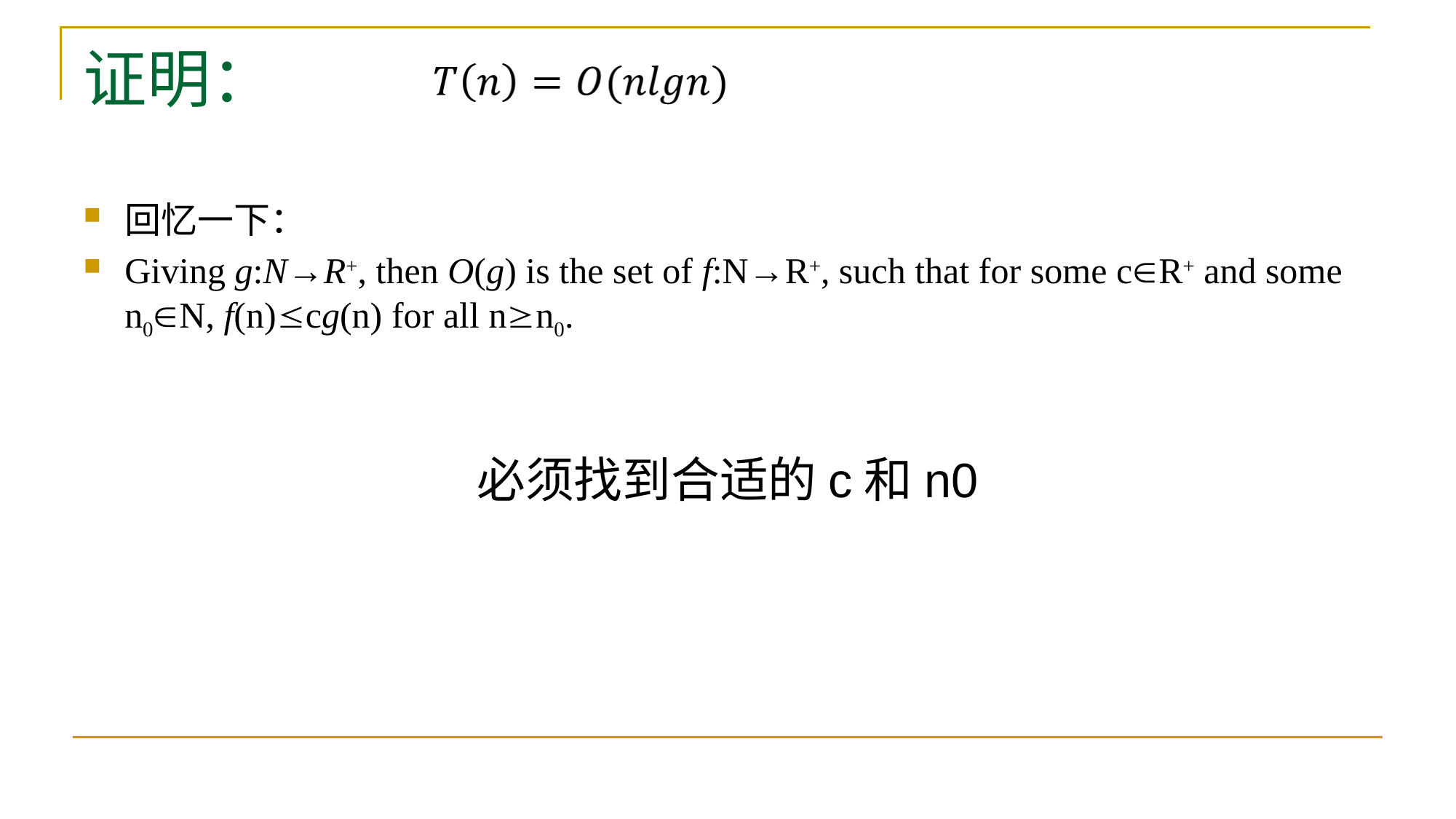

# 证明：

回忆一下：
Giving g:N→R+, then Ο(g) is the set of f:N→R+, such that for some c∈R+ and some n0∈N, f(n)≤cg(n) for all n≥n0.

必须找到合适的c和n0